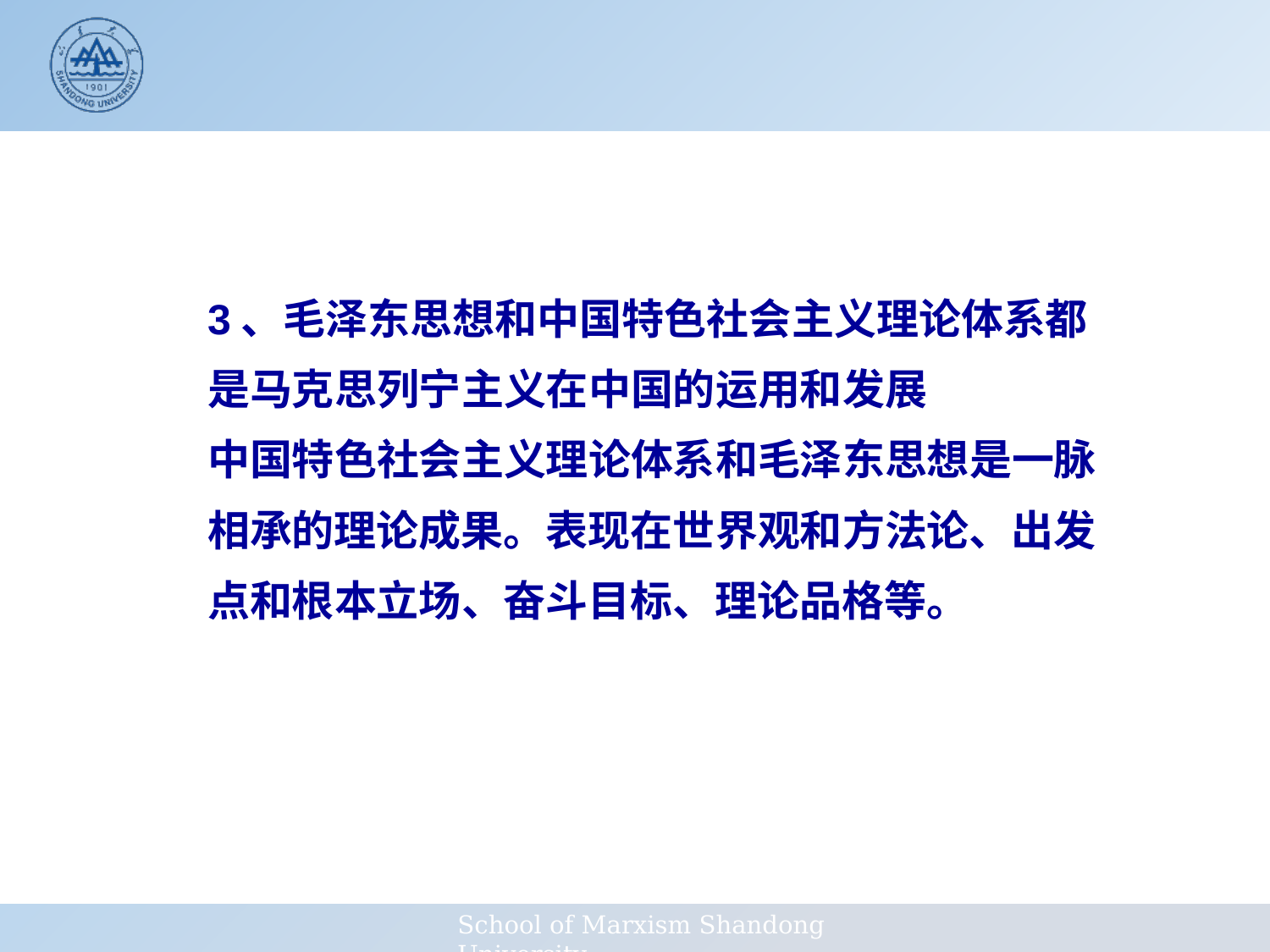

3、毛泽东思想和中国特色社会主义理论体系都是马克思列宁主义在中国的运用和发展
中国特色社会主义理论体系和毛泽东思想是一脉相承的理论成果。表现在世界观和方法论、出发点和根本立场、奋斗目标、理论品格等。